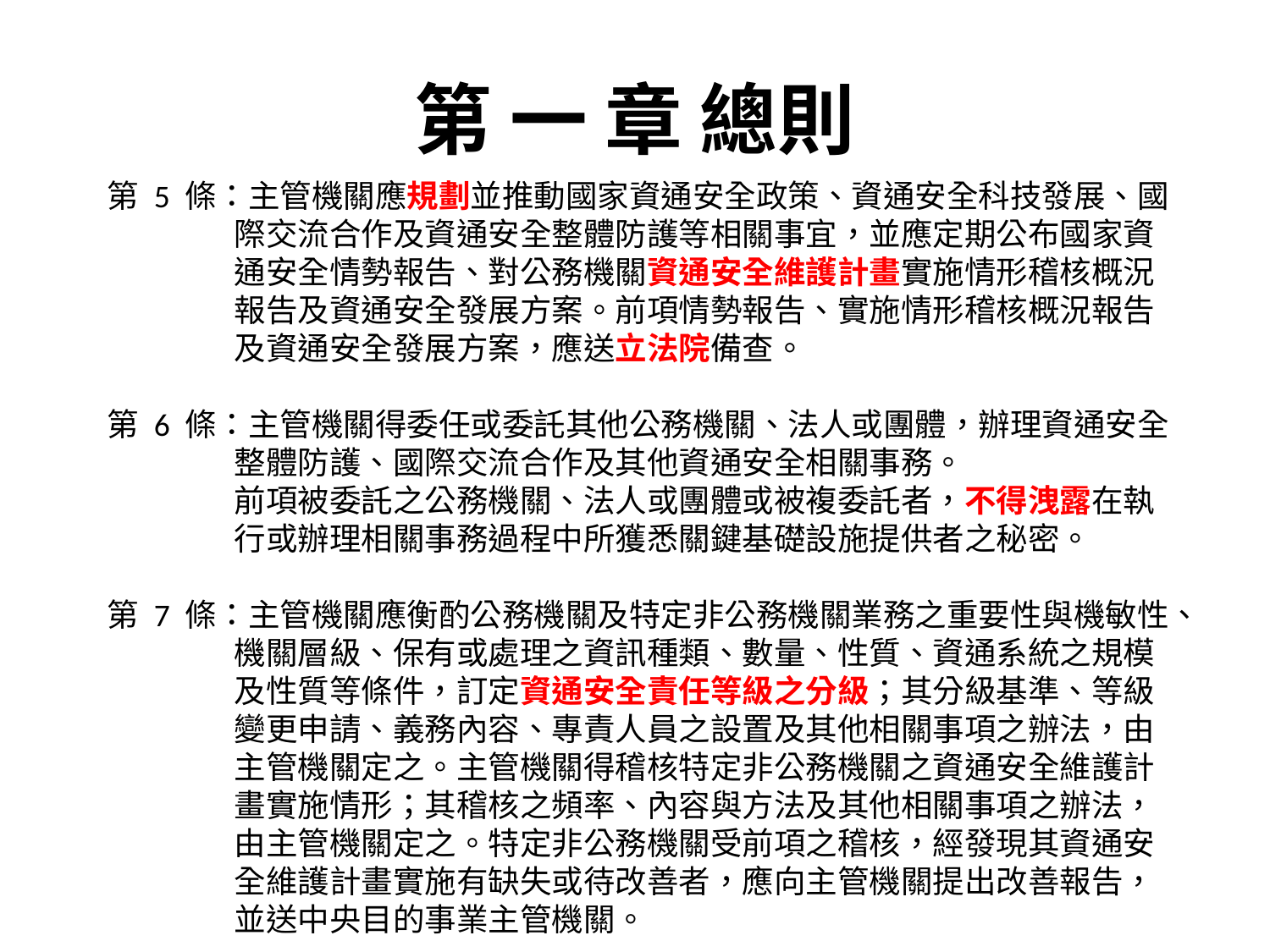

# 第 一 章 總則
第 5 條：主管機關應規劃並推動國家資通安全政策、資通安全科技發展、國	際交流合作及資通安全整體防護等相關事宜，並應定期公布國家資	通安全情勢報告、對公務機關資通安全維護計畫實施情形稽核概況	報告及資通安全發展方案。前項情勢報告、實施情形稽核概況報告	及資通安全發展方案，應送立法院備查。

第 6 條：主管機關得委任或委託其他公務機關、法人或團體，辦理資通安全	整體防護、國際交流合作及其他資通安全相關事務。
	前項被委託之公務機關、法人或團體或被複委託者，不得洩露在執	行或辦理相關事務過程中所獲悉關鍵基礎設施提供者之秘密。

第 7 條：主管機關應衡酌公務機關及特定非公務機關業務之重要性與機敏性、	機關層級、保有或處理之資訊種類、數量、性質、資通系統之規模	及性質等條件，訂定資通安全責任等級之分級；其分級基準、等級	變更申請、義務內容、專責人員之設置及其他相關事項之辦法，由	主管機關定之。主管機關得稽核特定非公務機關之資通安全維護計	畫實施情形；其稽核之頻率、內容與方法及其他相關事項之辦法，	由主管機關定之。特定非公務機關受前項之稽核，經發現其資通安	全維護計畫實施有缺失或待改善者，應向主管機關提出改善報告，	並送中央目的事業主管機關。